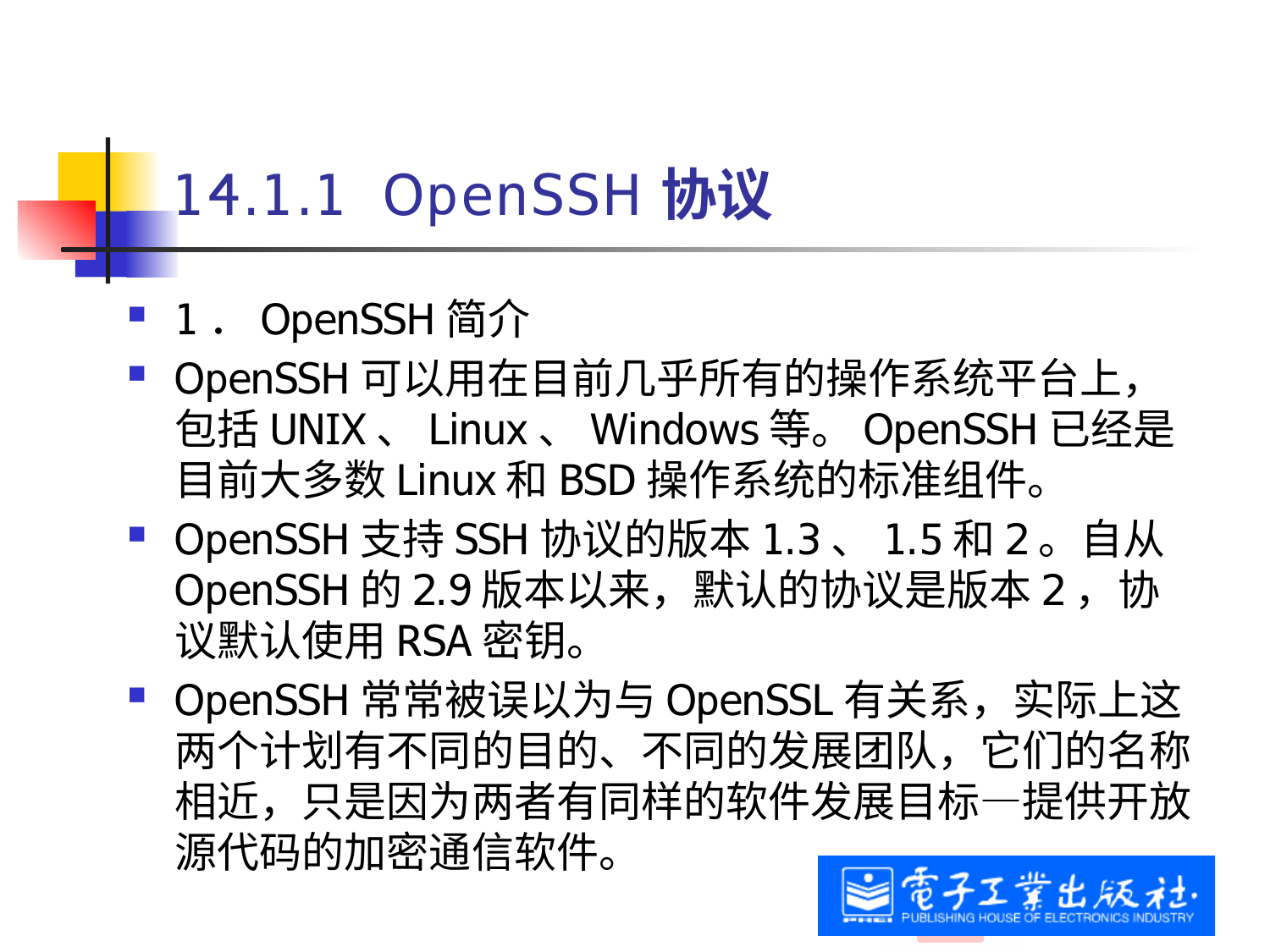

# 14.1.1  OpenSSH协议
1．OpenSSH简介
OpenSSH可以用在目前几乎所有的操作系统平台上，包括UNIX、Linux、Windows等。OpenSSH已经是目前大多数Linux和BSD操作系统的标准组件。
OpenSSH支持SSH协议的版本1.3、1.5和2。自从OpenSSH的2.9版本以来，默认的协议是版本2，协议默认使用RSA密钥。
OpenSSH常常被误以为与OpenSSL有关系，实际上这两个计划有不同的目的、不同的发展团队，它们的名称相近，只是因为两者有同样的软件发展目标—提供开放源代码的加密通信软件。